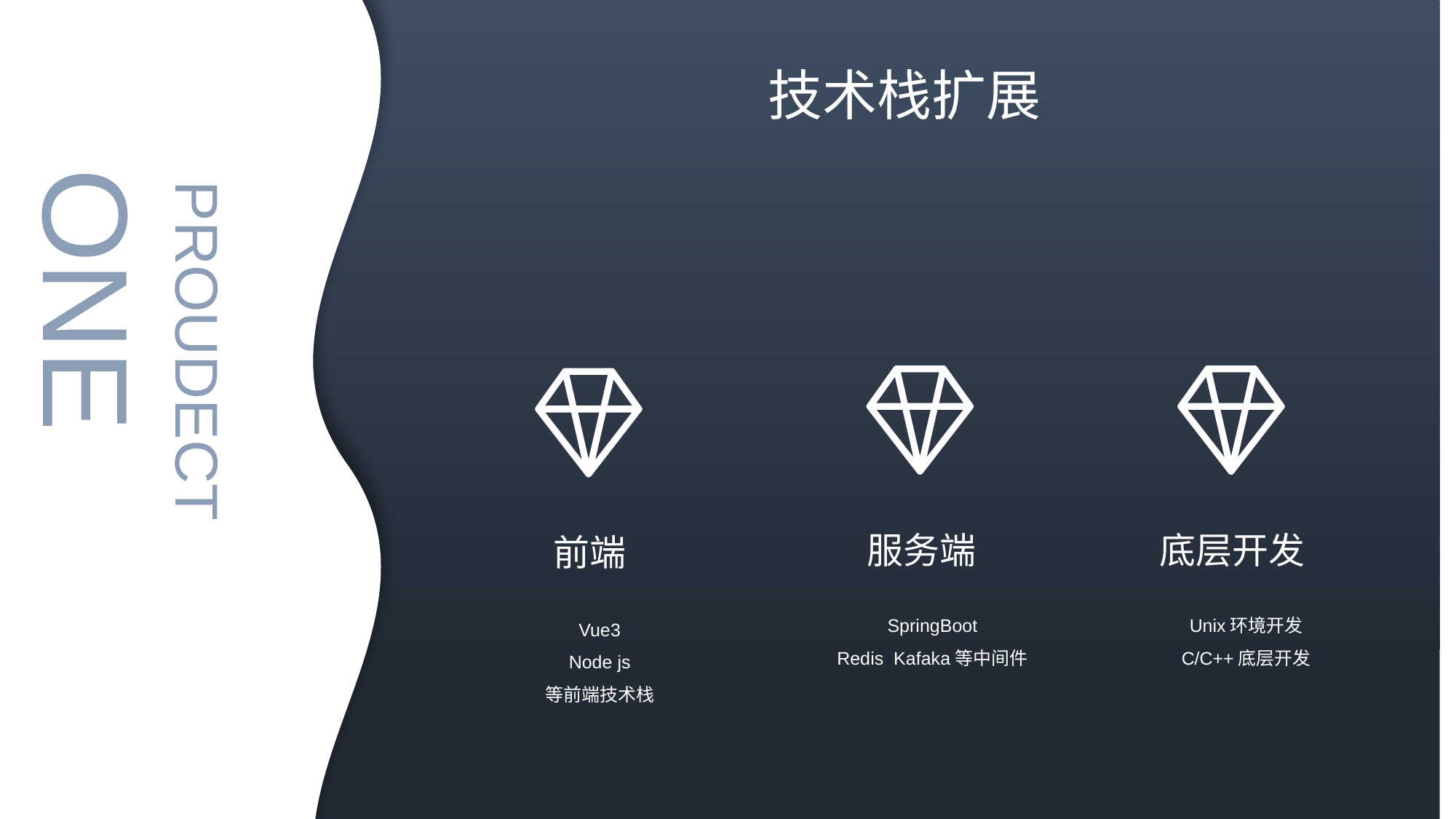

技术栈扩展
ONE
PROUDECT

服务端
底层开发
前端
SpringBoot
Redis  Kafaka等中间件
Unix环境开发
C/C++底层开发
Vue3
Node js
等前端技术栈